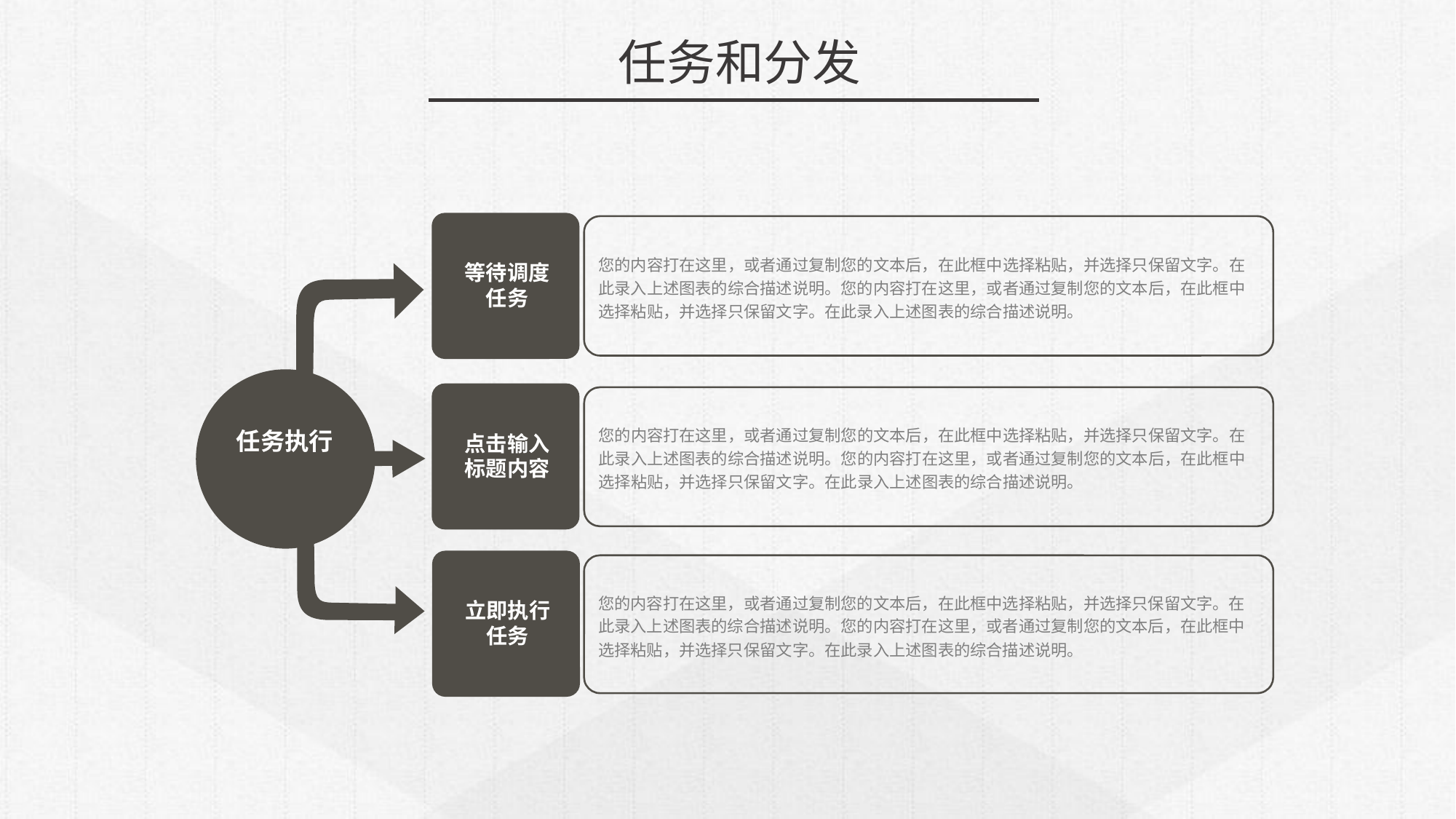

任务和分发

您的内容打在这里，或者通过复制您的文本后，在此框中选择粘贴，并选择只保留文字。在此录入上述图表的综合描述说明。您的内容打在这里，或者通过复制您的文本后，在此框中选择粘贴，并选择只保留文字。在此录入上述图表的综合描述说明。

等待调度任务

您的内容打在这里，或者通过复制您的文本后，在此框中选择粘贴，并选择只保留文字。在此录入上述图表的综合描述说明。您的内容打在这里，或者通过复制您的文本后，在此框中选择粘贴，并选择只保留文字。在此录入上述图表的综合描述说明。

任务执行
点击输入标题内容

您的内容打在这里，或者通过复制您的文本后，在此框中选择粘贴，并选择只保留文字。在此录入上述图表的综合描述说明。您的内容打在这里，或者通过复制您的文本后，在此框中选择粘贴，并选择只保留文字。在此录入上述图表的综合描述说明。
立即执行任务